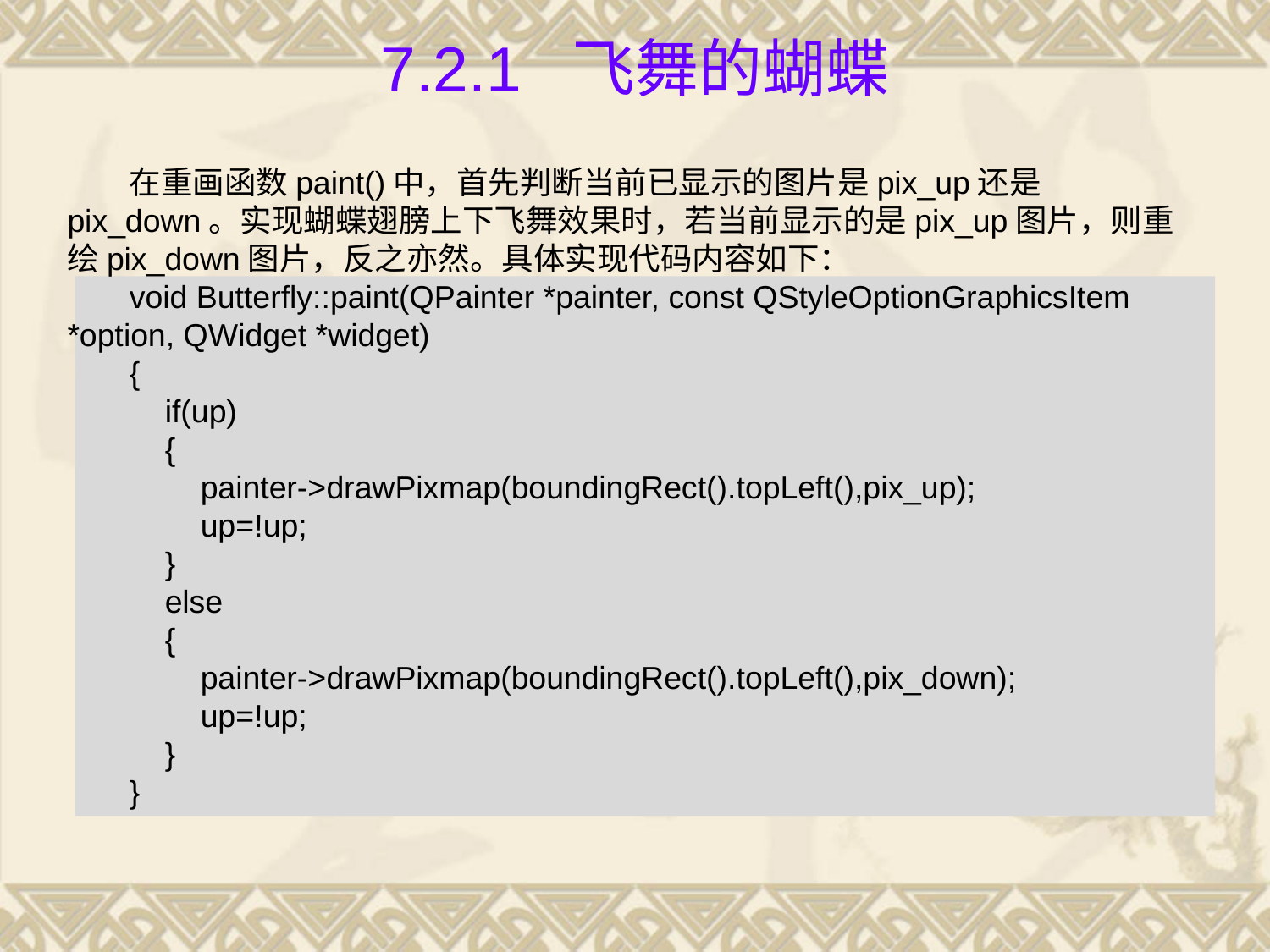

# 7.2.1  飞舞的蝴蝶
在重画函数paint()中，首先判断当前已显示的图片是pix_up还是pix_down。实现蝴蝶翅膀上下飞舞效果时，若当前显示的是pix_up图片，则重绘pix_down图片，反之亦然。具体实现代码内容如下：
void Butterfly::paint(QPainter *painter, const QStyleOptionGraphicsItem *option, QWidget *widget)
{
    if(up)
    {
        painter->drawPixmap(boundingRect().topLeft(),pix_up);
        up=!up;
    }
    else
    {
        painter->drawPixmap(boundingRect().topLeft(),pix_down);
        up=!up;
    }
}